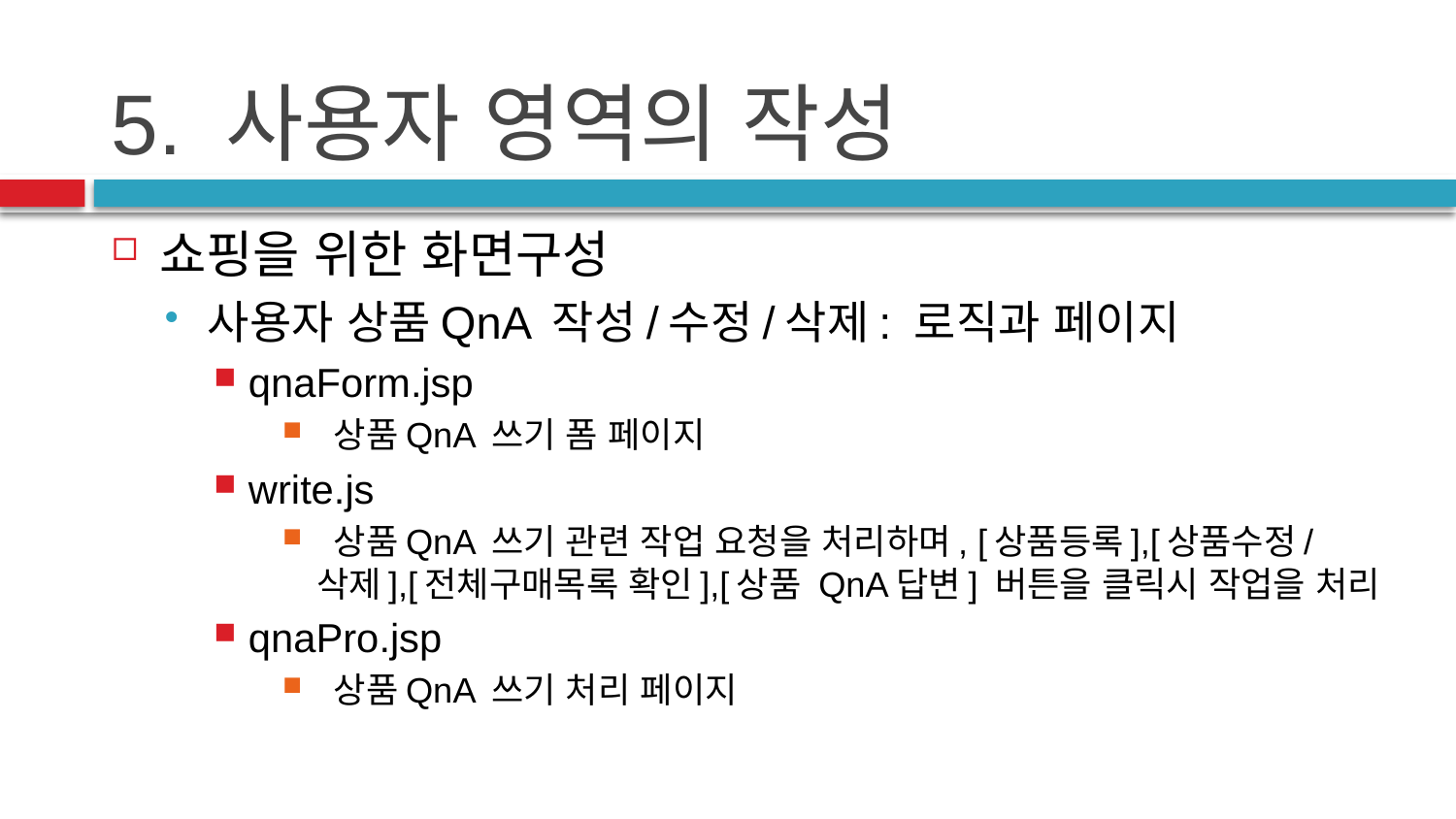

# 5. 사용자 영역의 작성
쇼핑을 위한 화면구성
사용자 상품QnA 작성/수정/삭제: 로직과 페이지
qnaForm.jsp
 상품QnA 쓰기 폼 페이지
write.js
 상품QnA 쓰기 관련 작업 요청을 처리하며, [상품등록],[상품수정/삭제],[전체구매목록 확인],[상품 QnA답변] 버튼을 클릭시 작업을 처리
qnaPro.jsp
 상품QnA 쓰기 처리 페이지